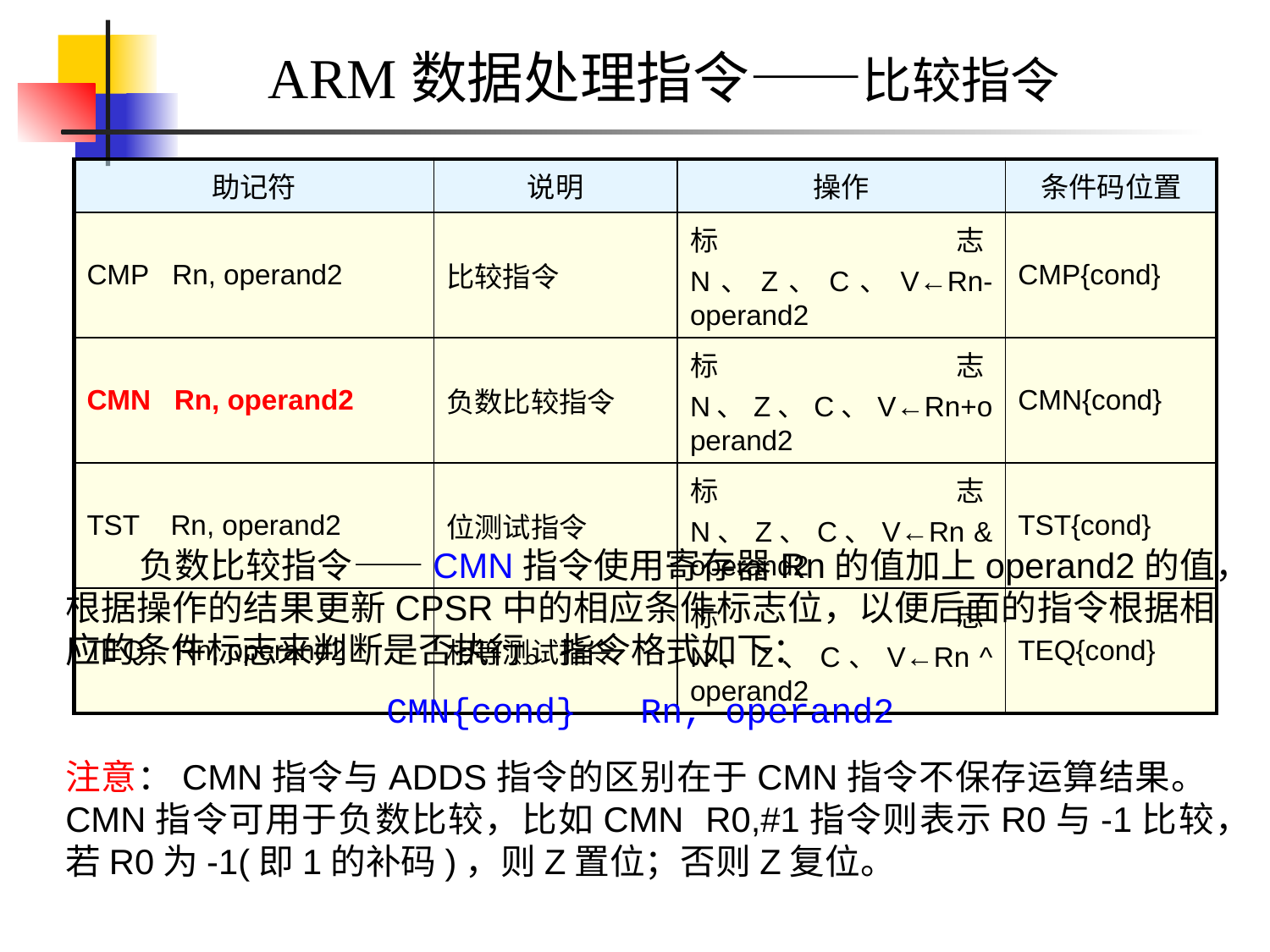

ARM数据处理指令——比较指令
| 助记符 | 说明 | 操作 | 条件码位置 |
| --- | --- | --- | --- |
| CMP Rn, operand2 | 比较指令 | 标志N、Z、C、V←Rn-operand2 | CMP{cond} |
| CMN Rn, operand2 | 负数比较指令 | 标志N、Z、C、V←Rn+operand2 | CMN{cond} |
| TST Rn, operand2 | 位测试指令 | 标志N、Z、C、V←Rn & operand2 | TST{cond} |
| TEQ Rn, operand2 | 相等测试指令 | 标志N、Z、C、V←Rn ^ operand2 | TEQ{cond} |
        负数比较指令——CMN指令使用寄存器Rn的值加上operand2的值，根据操作的结果更新CPSR中的相应条件标志位，以便后面的指令根据相应的条件标志来判断是否执行。指令格式如下：
CMN{cond}	Rn, operand2
注意：CMN指令与ADDS指令的区别在于CMN指令不保存运算结果。CMN指令可用于负数比较，比如CMN  R0,#1指令则表示R0与-1比较，若R0为-1(即1的补码)，则Z置位；否则Z复位。